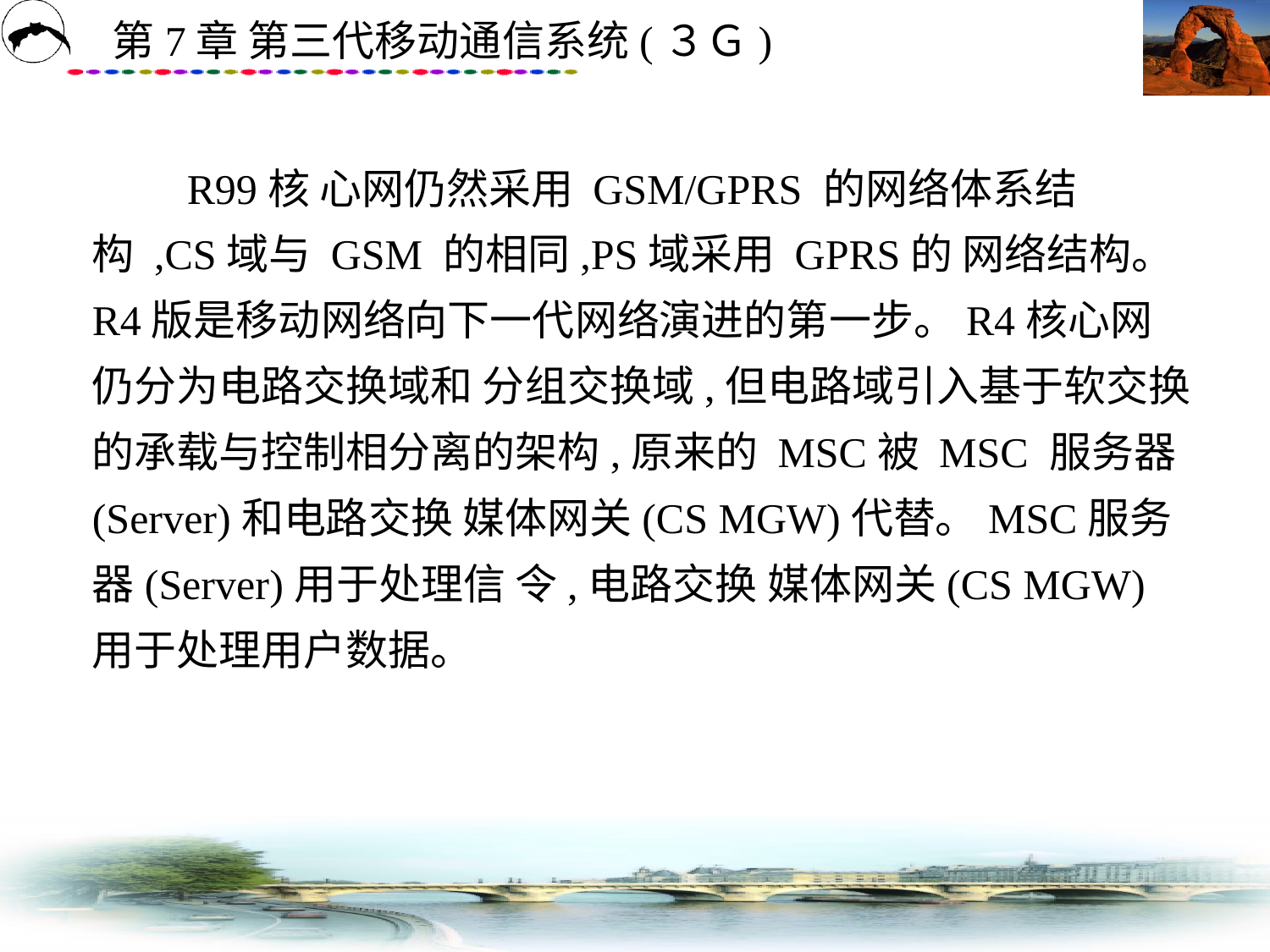

# R99核 心网仍然采用 GSM/GPRS 的网络体系结构 ,CS域与 GSM 的相同,PS域采用 GPRS的 网络结构。R4版是移动网络向下一代网络演进的第一步。R4核心网仍分为电路交换域和 分组交换域,但电路域引入基于软交换的承载与控制相分离的架构,原来的 MSC被 MSC 服务器(Server)和电路交换 媒体网关(CS MGW)代替。MSC服务器(Server)用于处理信 令,电路交换 媒体网关(CS MGW)用于处理用户数据。